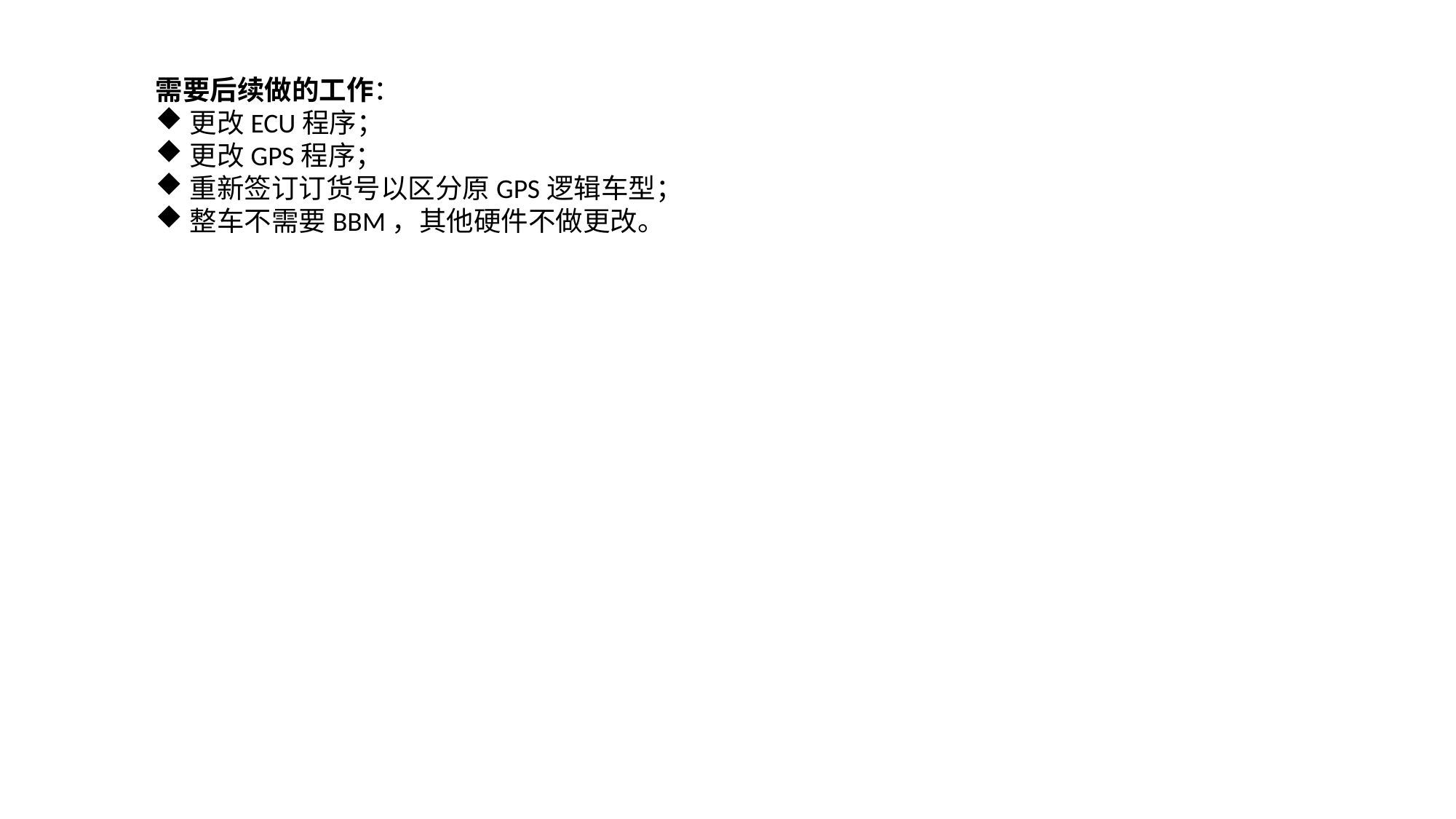

需要后续做的工作：
更改ECU程序；
更改GPS程序；
重新签订订货号以区分原GPS逻辑车型；
整车不需要BBM，其他硬件不做更改。